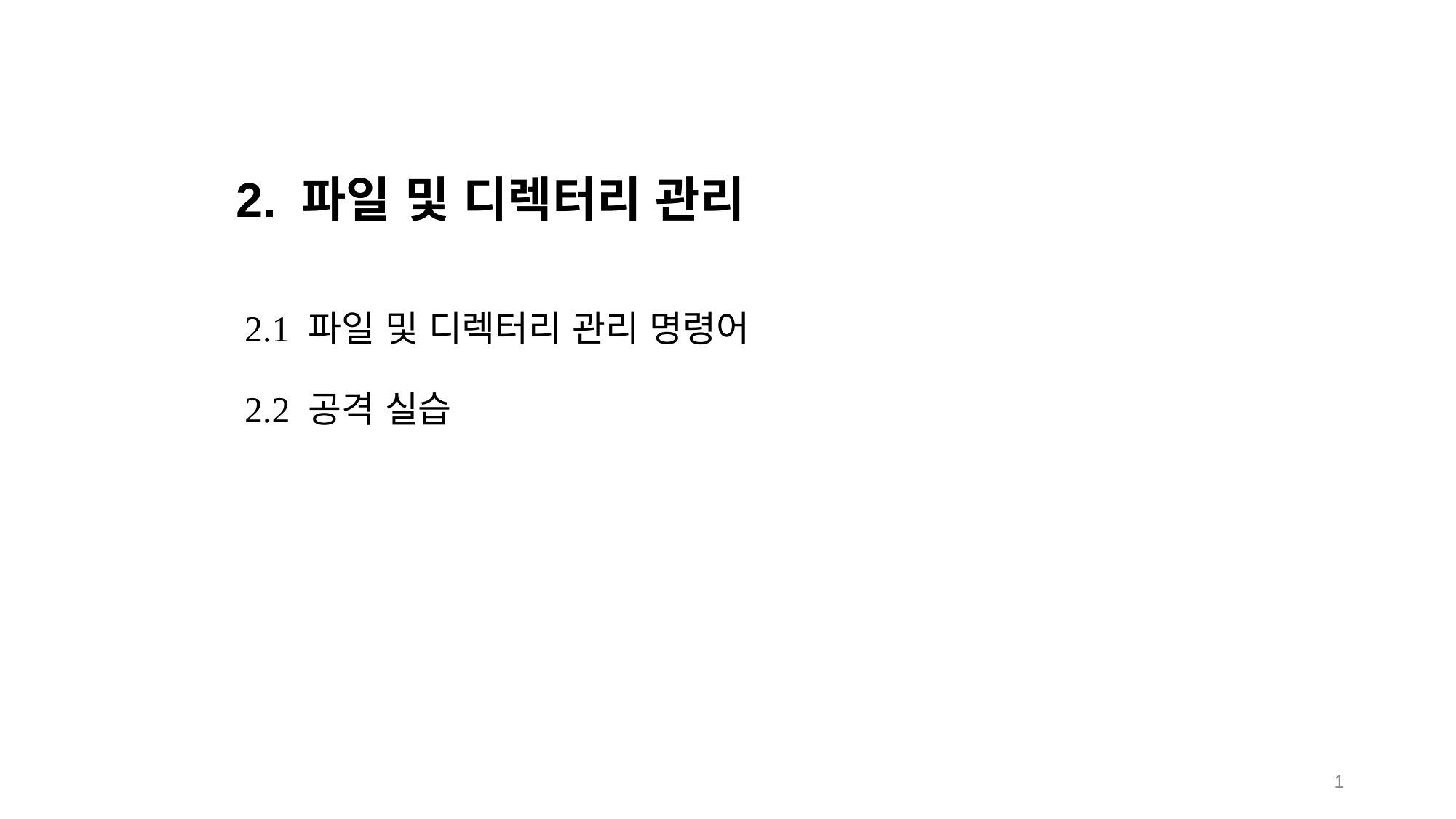

2. 파일 및 디렉터리 관리
2.1 파일 및 디렉터리 관리 명령어
2.2 공격 실습
1